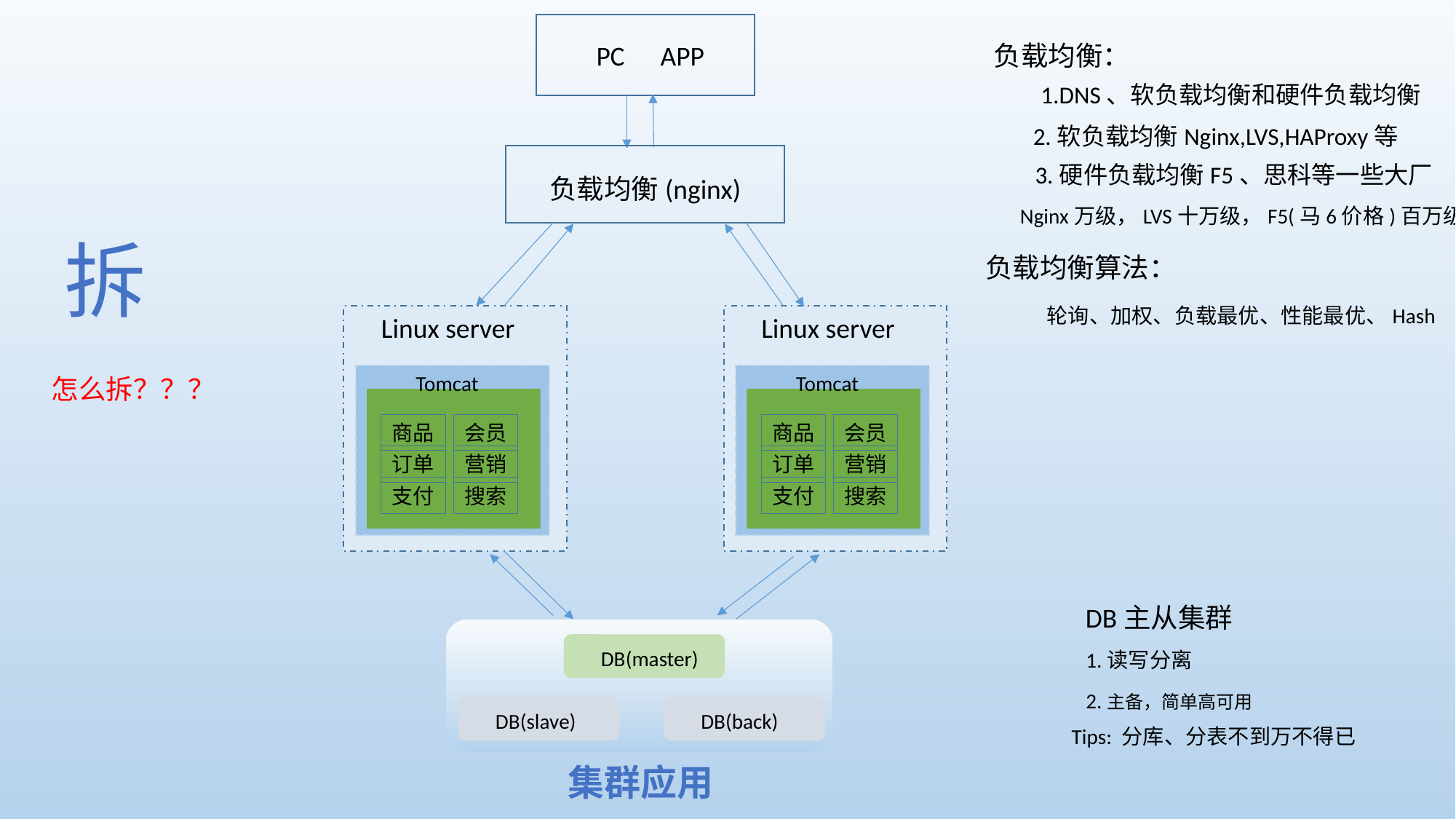

PC
APP
负载均衡：
1.DNS、软负载均衡和硬件负载均衡
2.软负载均衡Nginx,LVS,HAProxy等
3.硬件负载均衡F5、思科等一些大厂
负载均衡算法：
轮询、加权、负载最优、性能最优、Hash
Nginx万级，LVS十万级，F5(马6价格)百万级

负载均衡(nginx)
拆

Linux server
Tomcat

商品
会员
订单
营销
支付
搜索

Linux server
Tomcat

商品
会员
订单
营销
支付
搜索
怎么拆？？？
DB主从集群
1.读写分离
2.主备，简单高可用
Tips: 分库、分表不到万不得已

DB(master)

DB(slave)

DB(back)
集群应用